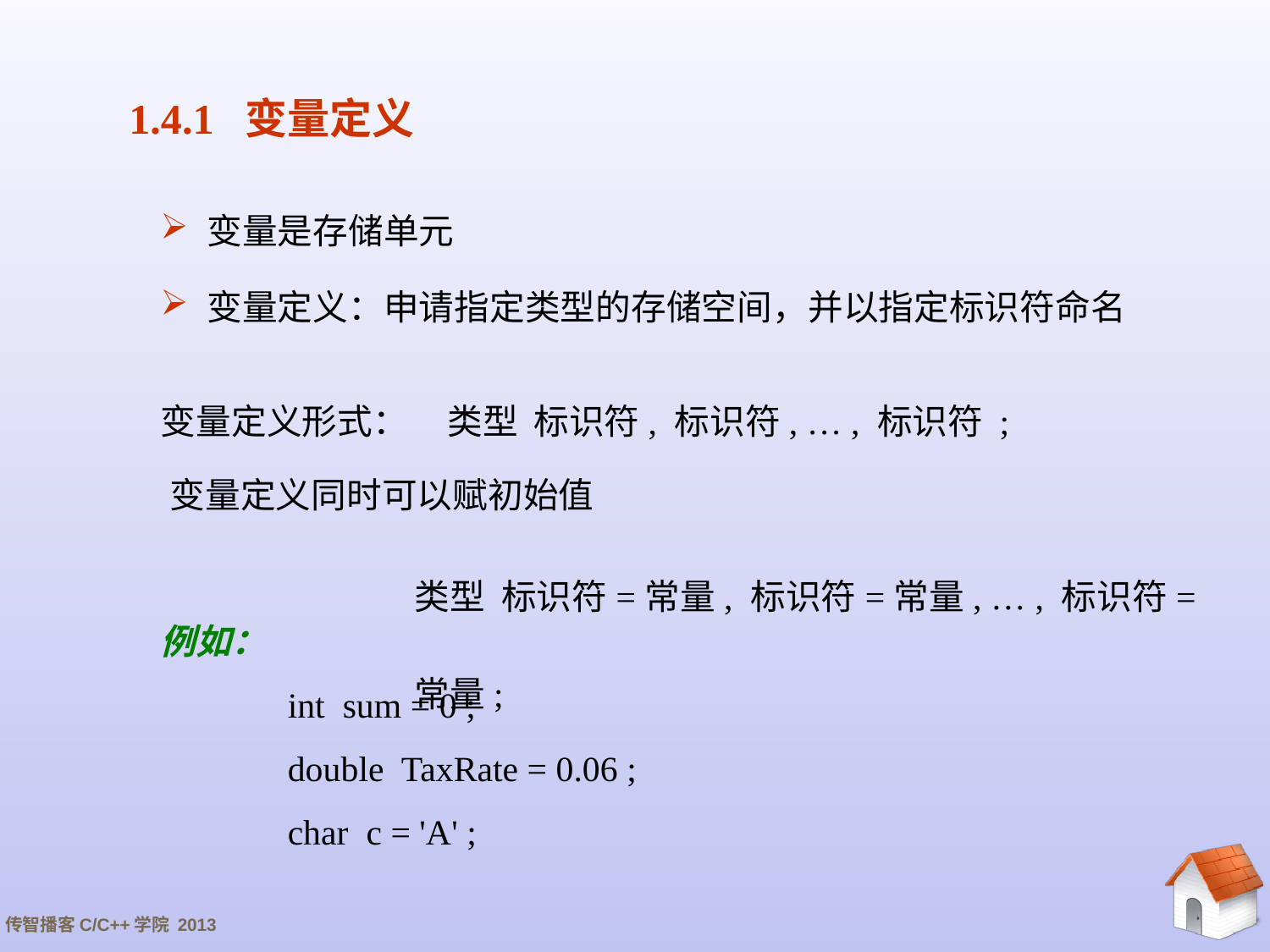

# 1.4.1  变量定义
 变量是存储单元
 变量定义：申请指定类型的存储空间，并以指定标识符命名
变量定义形式：     类型  标识符, 标识符, … , 标识符 ;
变量定义同时可以赋初始值
类型  标识符=常量, 标识符=常量, … , 标识符=常量;
例如：
	int  sum = 0 ;
	double  TaxRate = 0.06 ;
	char  c = 'A' ;